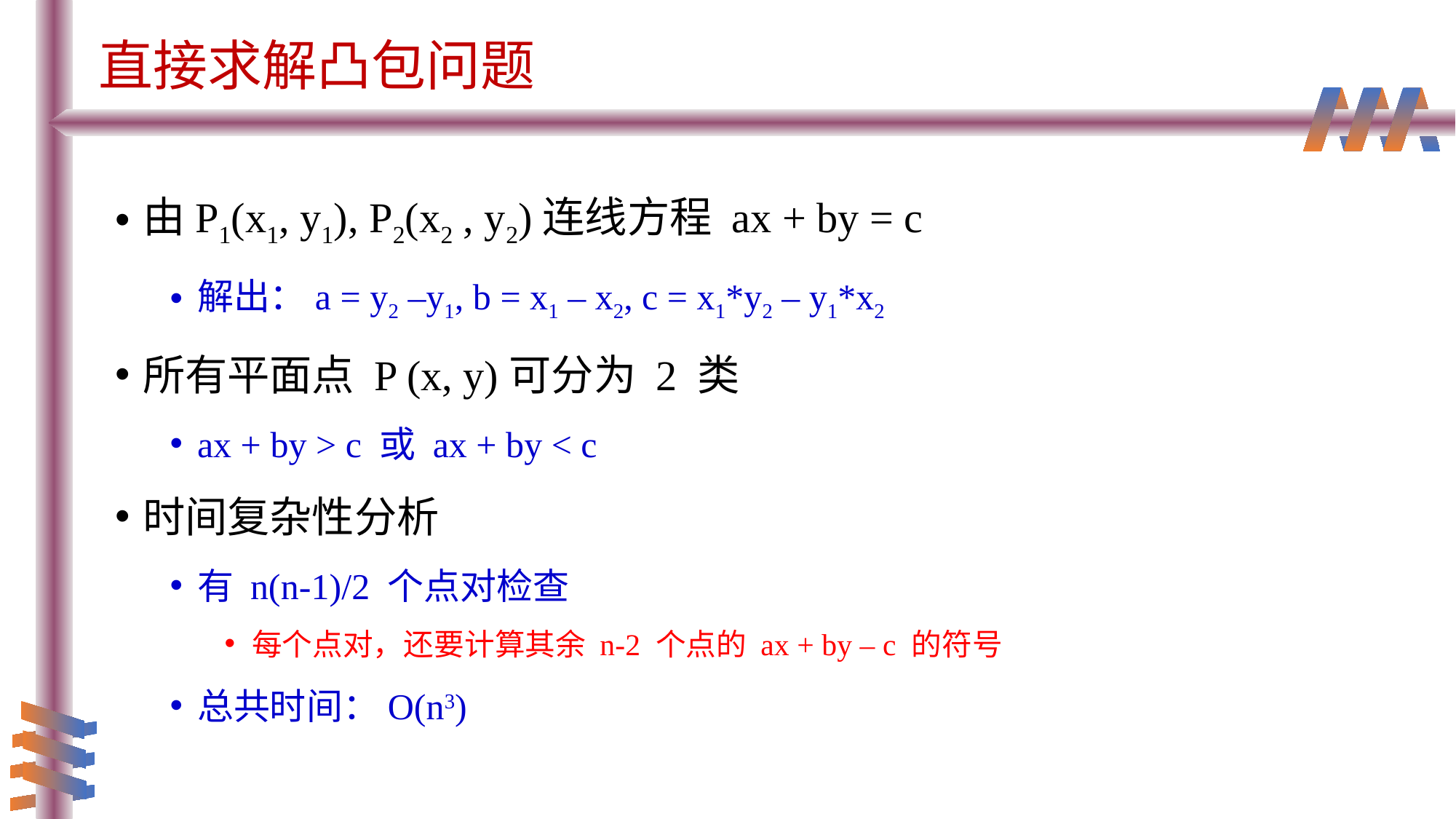

直接求解凸包问题
由P1(x1, y1), P2(x2 , y2)连线方程 ax + by = c
解出：a = y2 –y1, b = x1 – x2, c = x1*y2 – y1*x2
所有平面点 P (x, y)可分为 2 类
ax + by > c 或 ax + by < c
时间复杂性分析
有 n(n-1)/2 个点对检查
每个点对，还要计算其余 n-2 个点的 ax + by – c 的符号
总共时间：O(n3)